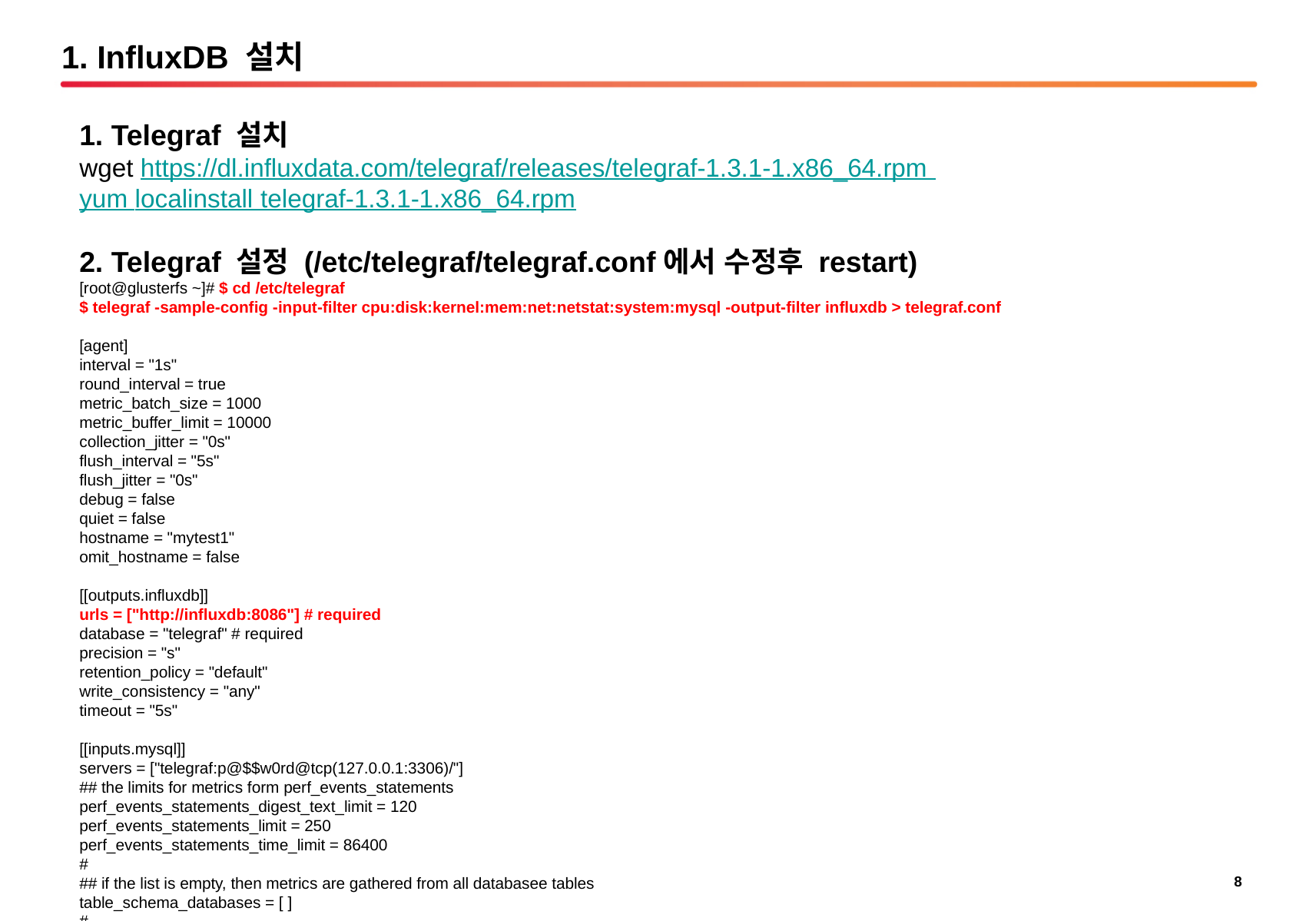

# 1. InfluxDB 설치
1. Telegraf 설치
wget https://dl.influxdata.com/telegraf/releases/telegraf-1.3.1-1.x86_64.rpm
yum localinstall telegraf-1.3.1-1.x86_64.rpm

2. Telegraf 설정 (/etc/telegraf/telegraf.conf에서 수정후 restart)
[root@glusterfs ~]# $ cd /etc/telegraf
$ telegraf -sample-config -input-filter cpu:disk:kernel:mem:net:netstat:system:mysql -output-filter influxdb > telegraf.conf

[agent]
interval = "1s"
round_interval = true
metric_batch_size = 1000
metric_buffer_limit = 10000
collection_jitter = "0s"
flush_interval = "5s"
flush_jitter = "0s"
debug = false
quiet = false
hostname = "mytest1"
omit_hostname = false

[[outputs.influxdb]]
urls = ["http://influxdb:8086"] # required
database = "telegraf" # required
precision = "s"
retention_policy = "default"
write_consistency = "any"
timeout = "5s"

[[inputs.mysql]]
servers = ["telegraf:p@$$w0rd@tcp(127.0.0.1:3306)/"]
## the limits for metrics form perf_events_statements
perf_events_statements_digest_text_limit = 120
perf_events_statements_limit = 250
perf_events_statements_time_limit = 86400
#
## if the list is empty, then metrics are gathered from all databasee tables
table_schema_databases = [ ]
#
## gather metrics from INFORMATION_SCHEMA.TABLES for databases provided above list
gather_table_schema = false
#
## gather thread state counts from INFORMATION_SCHEMA.PROCESSLIST
gather_process_list = false
#
## gather auto_increment columns and max values from information schema
gather_info_schema_auto_inc = false
#
## gather metrics from SHOW SLAVE STATUS command output
gather_slave_status = true
#
## gather metrics from SHOW BINARY LOGS command output
gather_binary_logs = false
#
## gather metrics from PERFORMANCE_SCHEMA.TABLE_IO_WAITS_SUMMART_BY_TABLE
gather_table_io_waits = false
#
## gather metrics from PERFORMANCE_SCHEMA.TABLE_LOCK_WAITS
gather_table_lock_waits = false
#
## gather metrics from PERFORMANCE_SCHEMA.TABLE_IO_WAITS_SUMMART_BY_INDEX_USAGE
gather_index_io_waits = false
#
## gather metrics from PERFORMANCE_SCHEMA.EVENT_WAITS
gather_event_waits = false
#
## gather metrics from PERFORMANCE_SCHEMA.FILE_SUMMARY_BY_EVENT_NAME
gather_file_events_stats = false
#
## gather metrics from PERFORMANCE_SCHEMA.EVENTS_STATEMENTS_SUMMARY_BY_DIGEST
gather_perf_events_statements = false
#
## Some queries we may want to run less often (such as SHOW GLOBAL VARIABLES)
interval_slow = "30m"